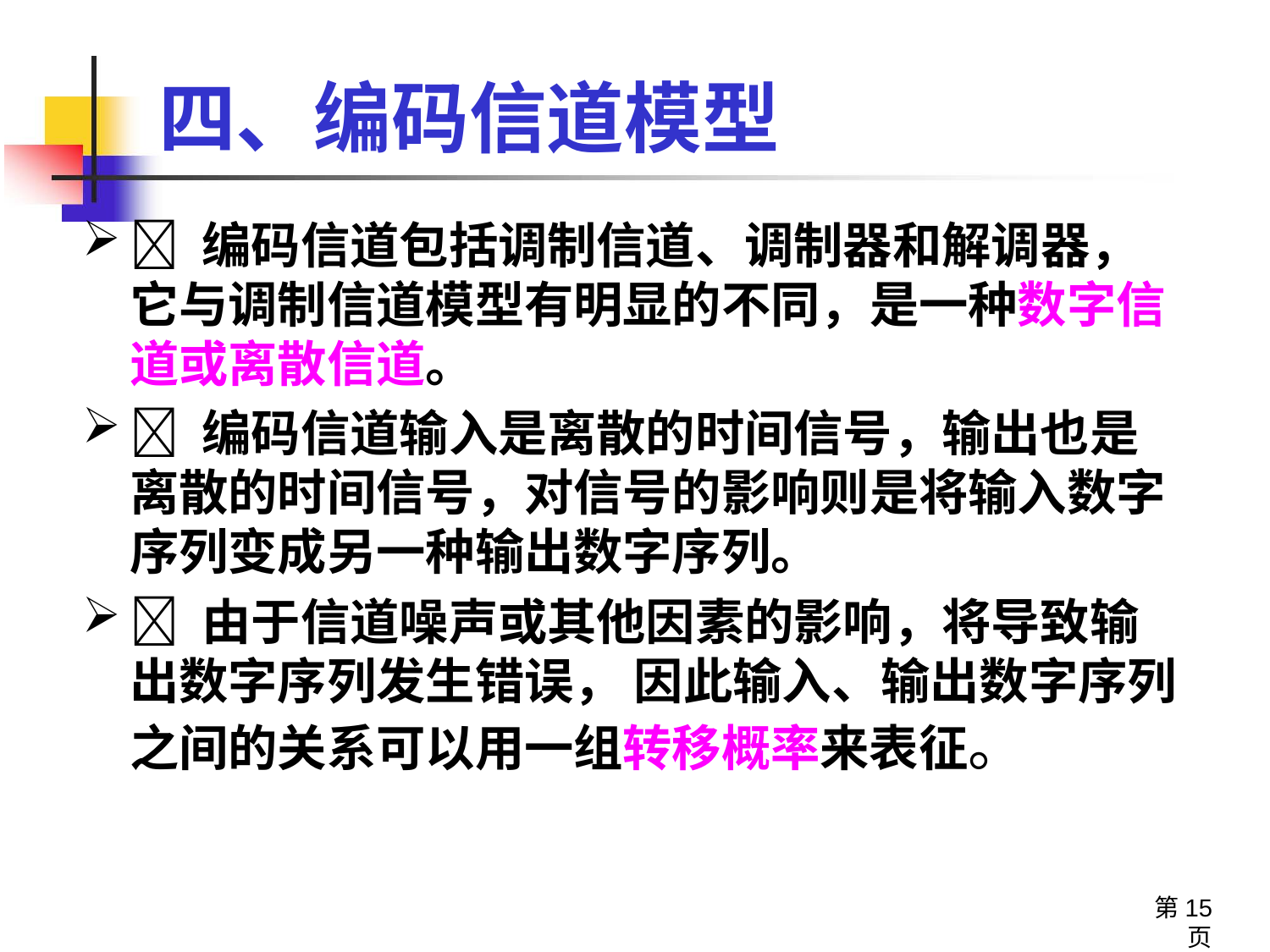

# 四、编码信道模型
􀂄 编码信道包括调制信道、调制器和解调器，它与调制信道模型有明显的不同，是一种数字信道或离散信道。
􀂄 编码信道输入是离散的时间信号，输出也是离散的时间信号，对信号的影响则是将输入数字序列变成另一种输出数字序列。
􀂄 由于信道噪声或其他因素的影响，将导致输出数字序列发生错误， 因此输入、输出数字序列之间的关系可以用一组转移概率来表征。
第15页